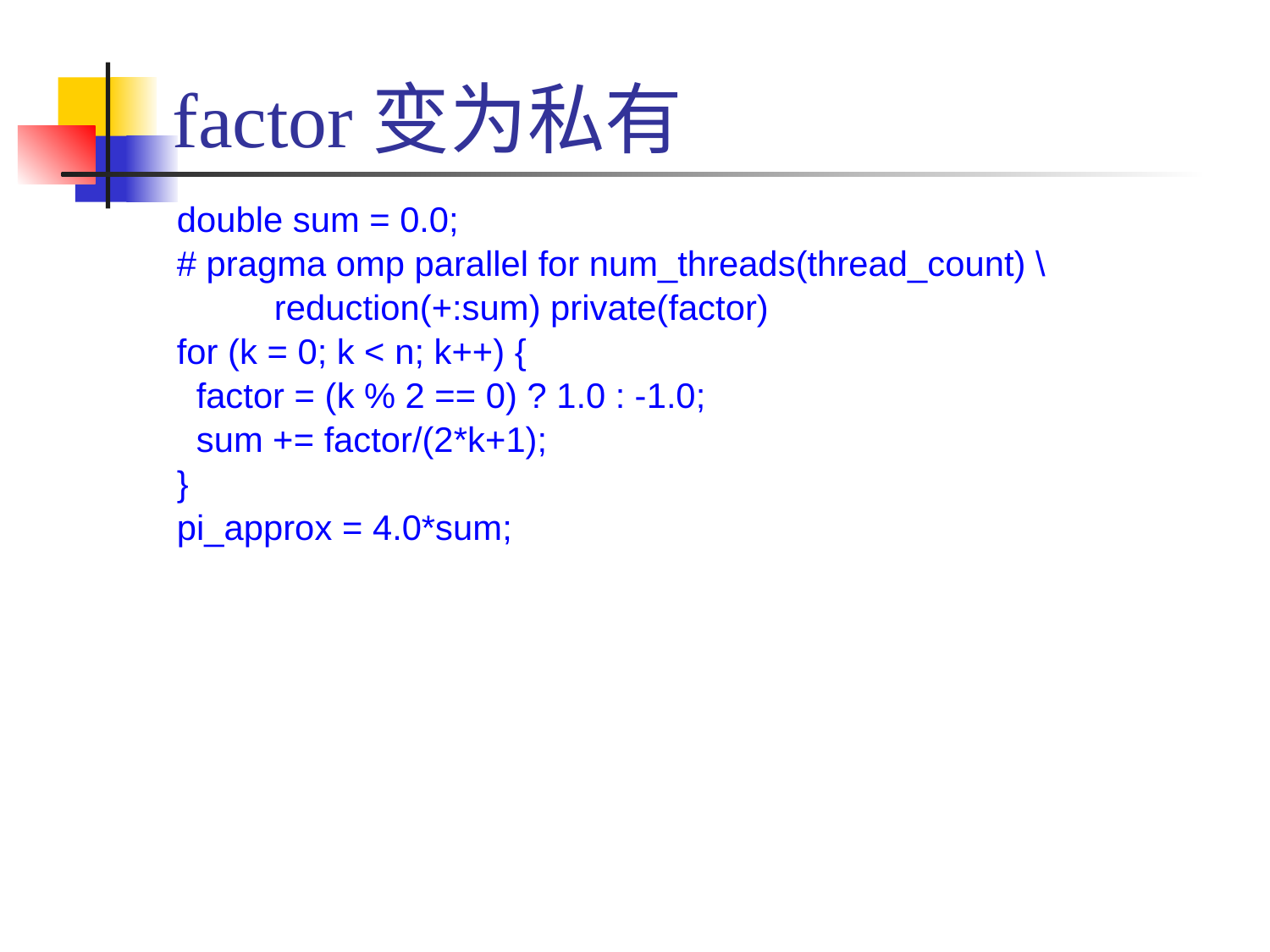

# factor变为私有
double sum = 0.0;
# pragma omp parallel for num_threads(thread_count) \
          reduction(+:sum) private(factor)
for (k = 0; k < n; k++) {
  factor = (k % 2 == 0) ? 1.0 : -1.0;
  sum += factor/(2*k+1);
}
pi_approx = 4.0*sum;